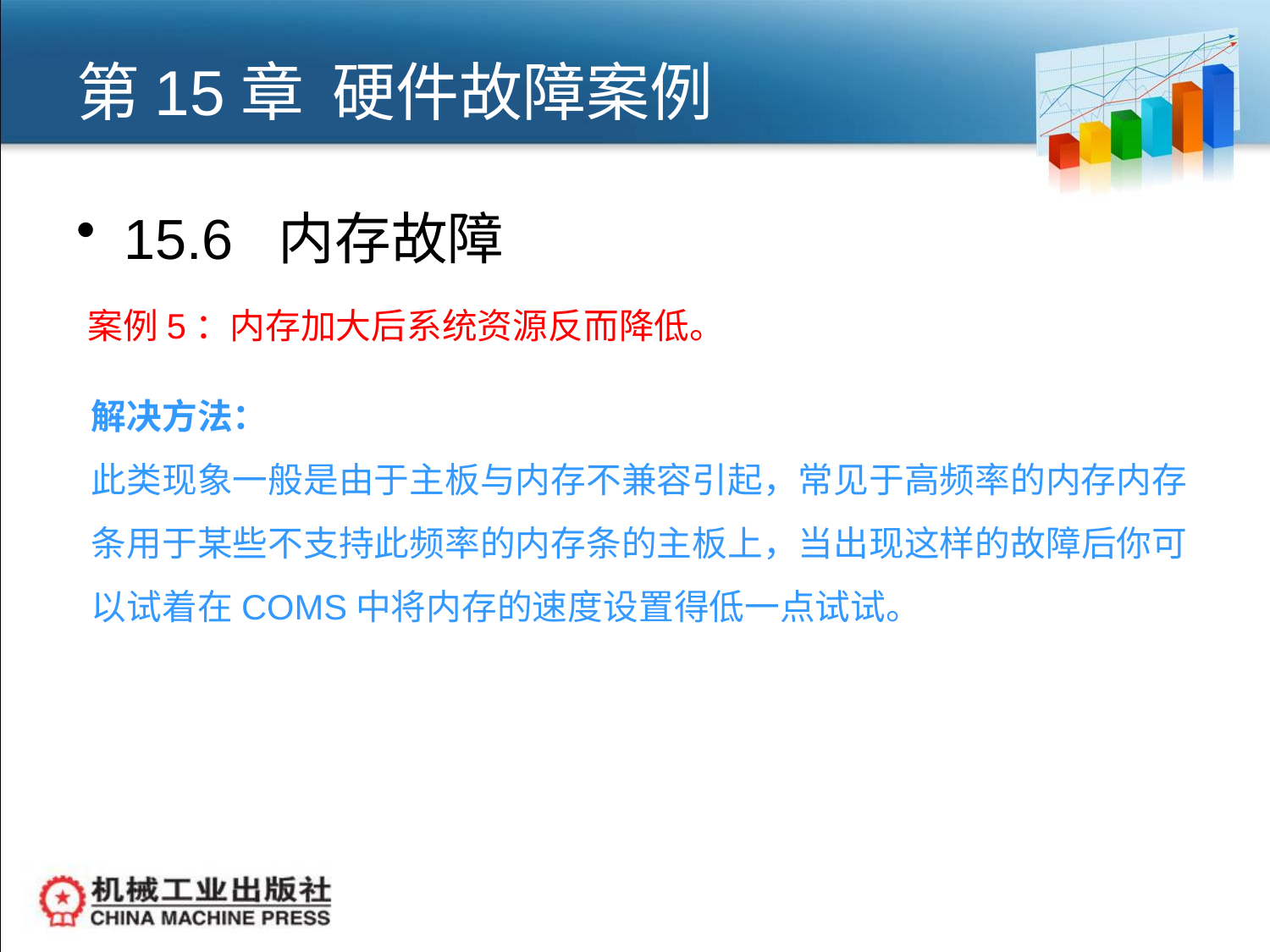

# 第15章  硬件故障案例
15.6  内存故障
案例5：内存加大后系统资源反而降低。
解决方法：
此类现象一般是由于主板与内存不兼容引起，常见于高频率的内存内存条用于某些不支持此频率的内存条的主板上，当出现这样的故障后你可以试着在COMS中将内存的速度设置得低一点试试。